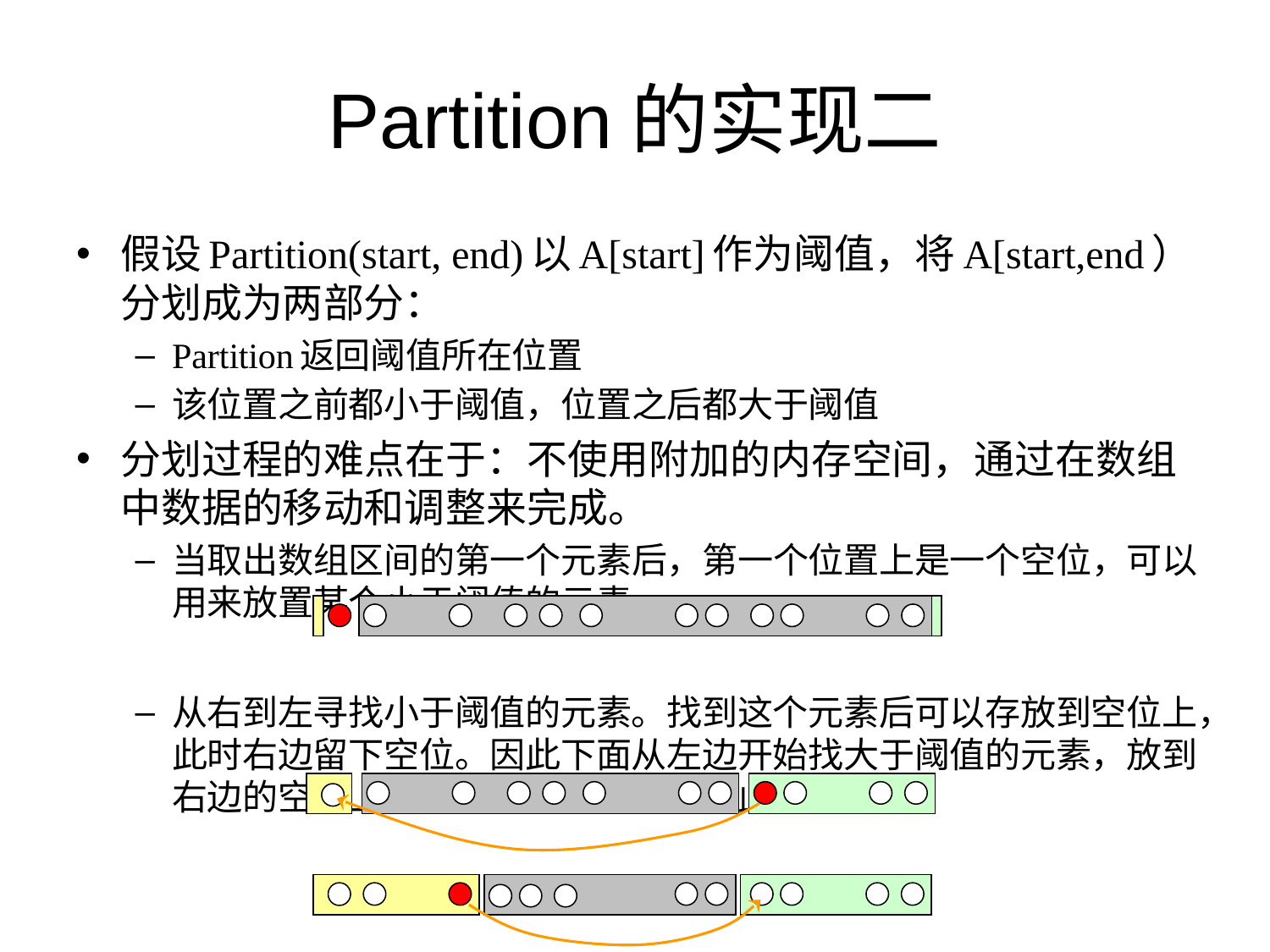

# Partition的实现二
假设Partition(start, end)以A[start]作为阈值，将A[start,end）分划成为两部分：
Partition返回阈值所在位置
该位置之前都小于阈值，位置之后都大于阈值
分划过程的难点在于：不使用附加的内存空间，通过在数组中数据的移动和调整来完成。
当取出数组区间的第一个元素后，第一个位置上是一个空位，可以用来放置某个小于阈值的元素

从右到左寻找小于阈值的元素。找到这个元素后可以存放到空位上，此时右边留下空位。因此下面从左边开始找大于阈值的元素，放到右边的空位上。此时空位在左边。如此往复…